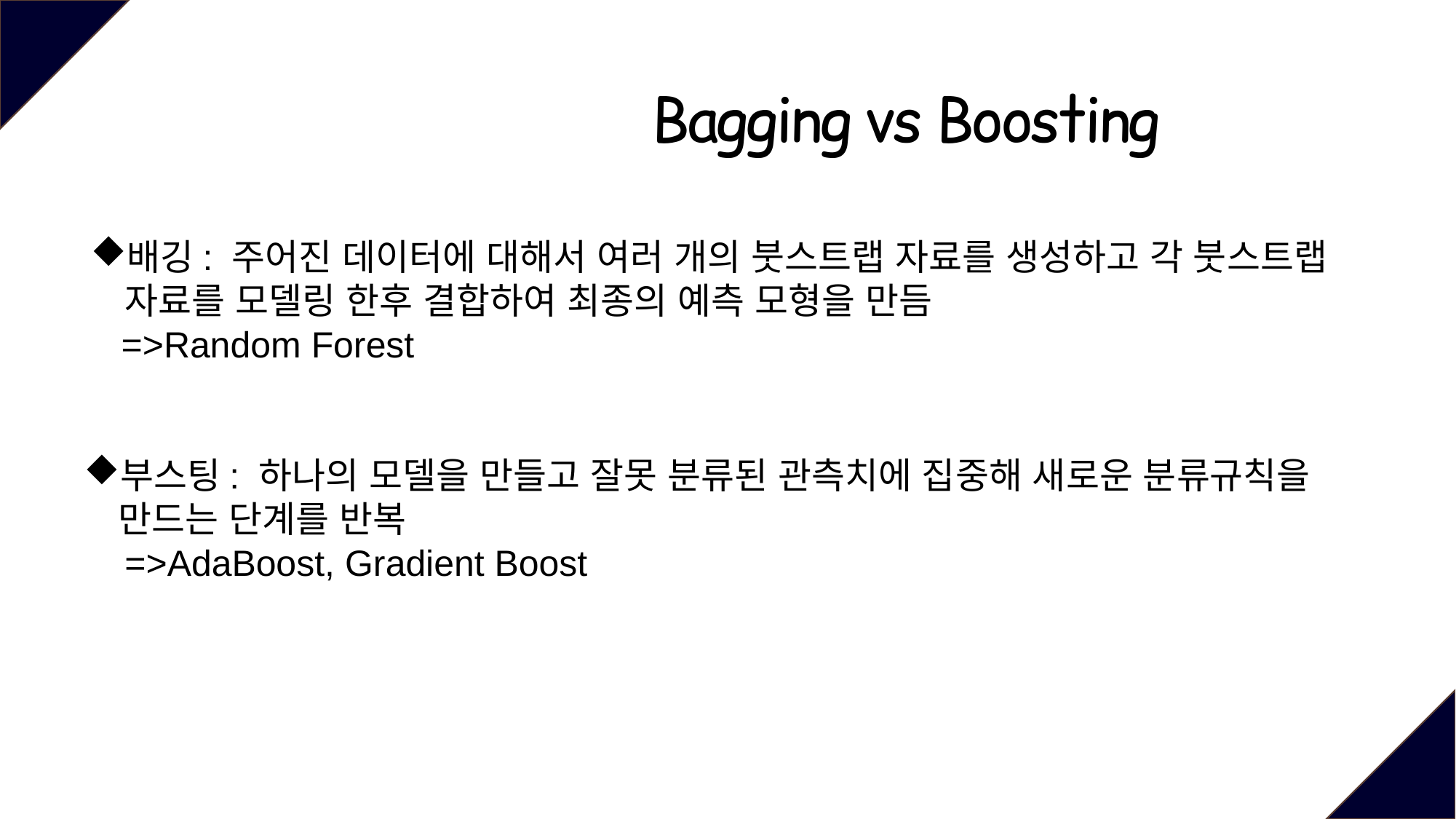

Bagging vs Boosting
배깅: 주어진 데이터에 대해서 여러 개의 붓스트랩 자료를 생성하고 각 붓스트랩 자료를 모델링 한후 결합하여 최종의 예측 모형을 만듬
   =>Random Forest
부스팅: 하나의 모델을 만들고 잘못 분류된 관측치에 집중해 새로운 분류규칙을 만드는 단계를 반복
    =>AdaBoost, Gradient Boost